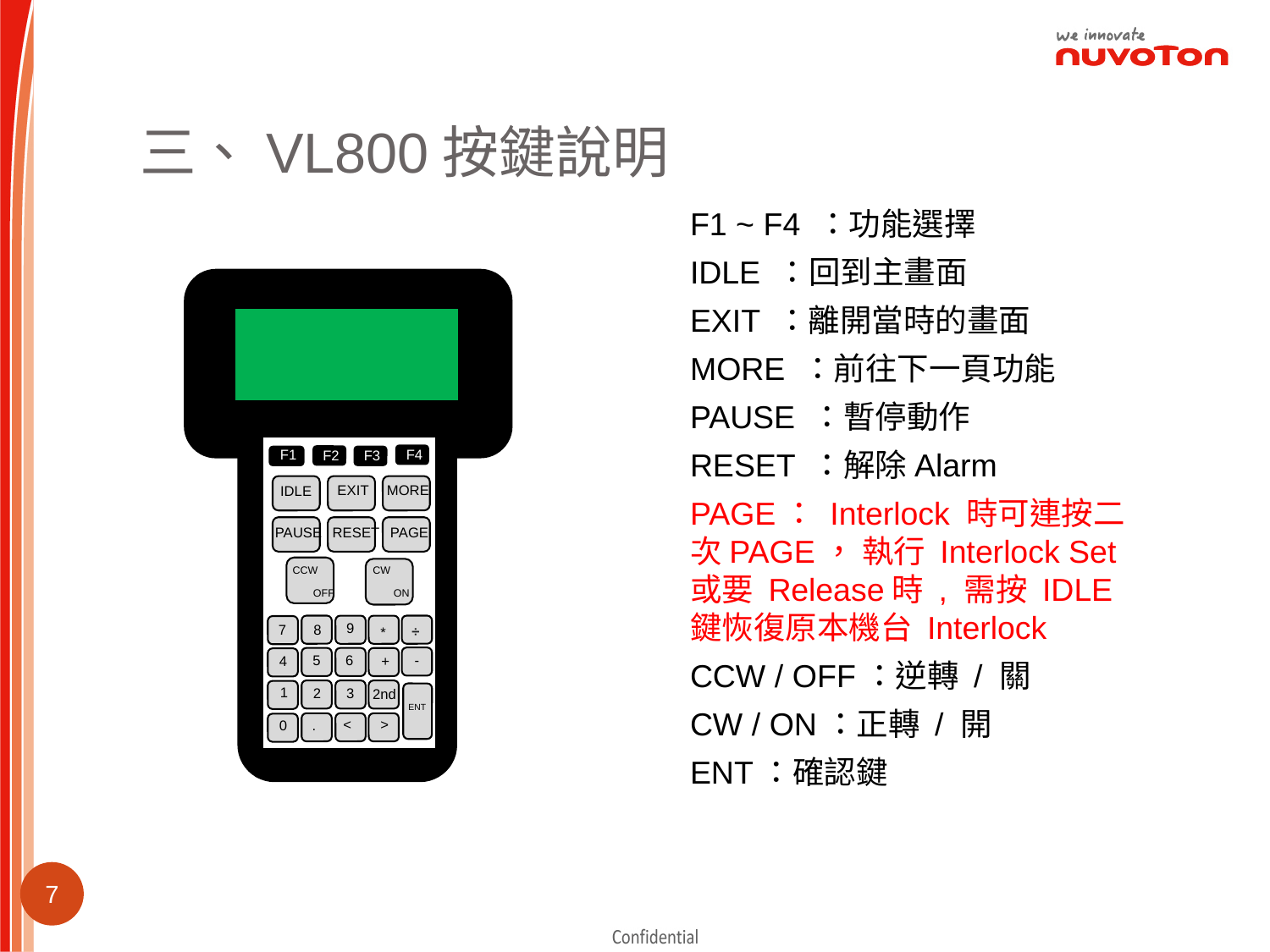

# 三、VL800按鍵說明
F1 ~ F4 ：功能選擇
IDLE ：回到主畫面
EXIT ：離開當時的畫面
MORE ：前往下一頁功能
PAUSE ：暫停動作
RESET ：解除Alarm
PAGE： Interlock 時可連按二次PAGE， 執行 Interlock Set 或要 Release時 , 需按 IDLE 鍵恢復原本機台 Interlock
CCW / OFF：逆轉 / 關
CW / ON：正轉 / 開
ENT：確認鍵

F4
F1
F3
F2

MORE
EXIT
IDLE

PAUSE
RESET
PAGE
CCW
       OFF

CW
       ON

9

8

7

÷

*

-

5

6

4

+

1

2

3

2nd

ENT

<

>

.

0

7